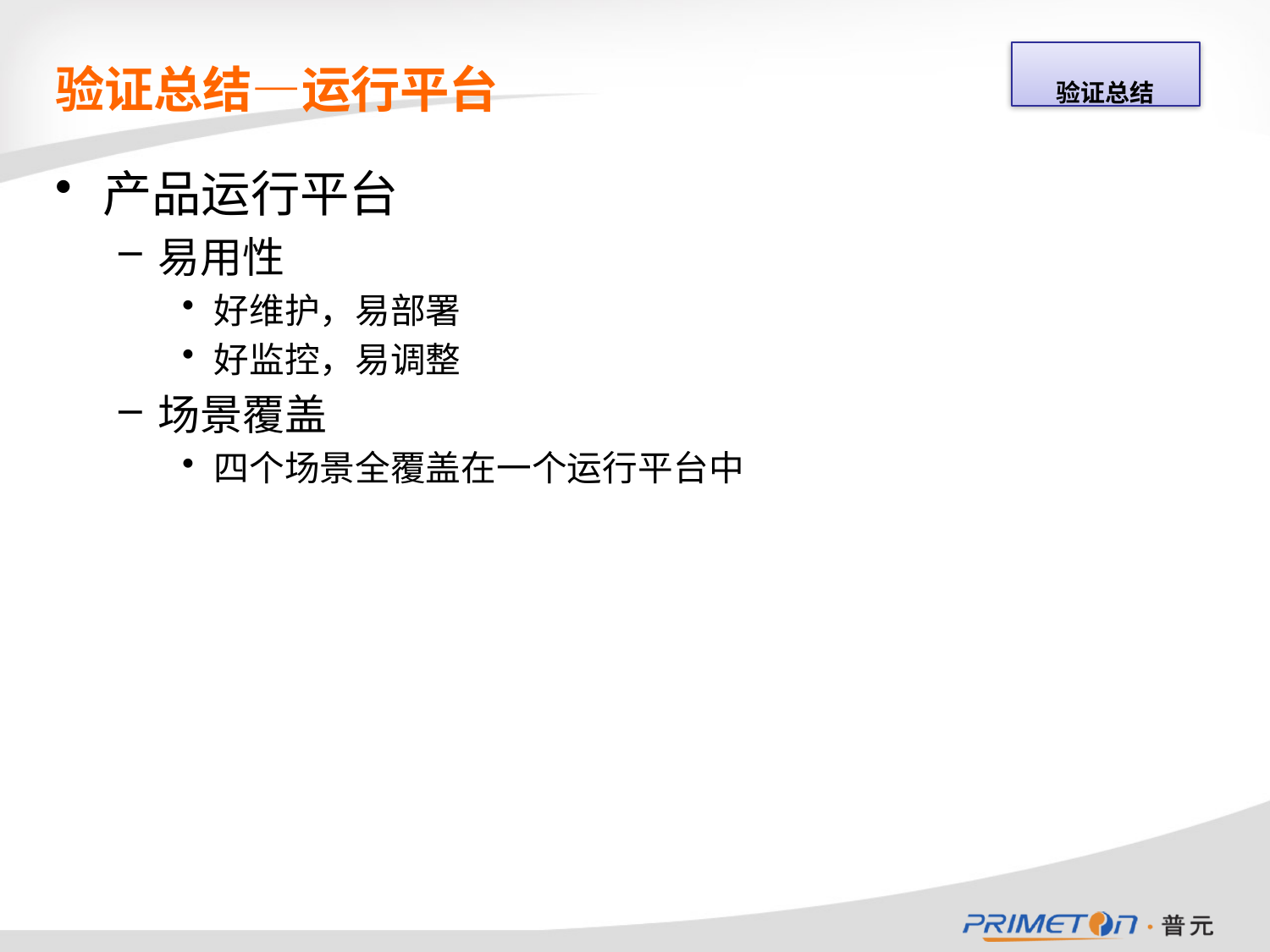

验证总结
# 验证总结—运行平台
产品运行平台
易用性
好维护，易部署
好监控，易调整
场景覆盖
四个场景全覆盖在一个运行平台中